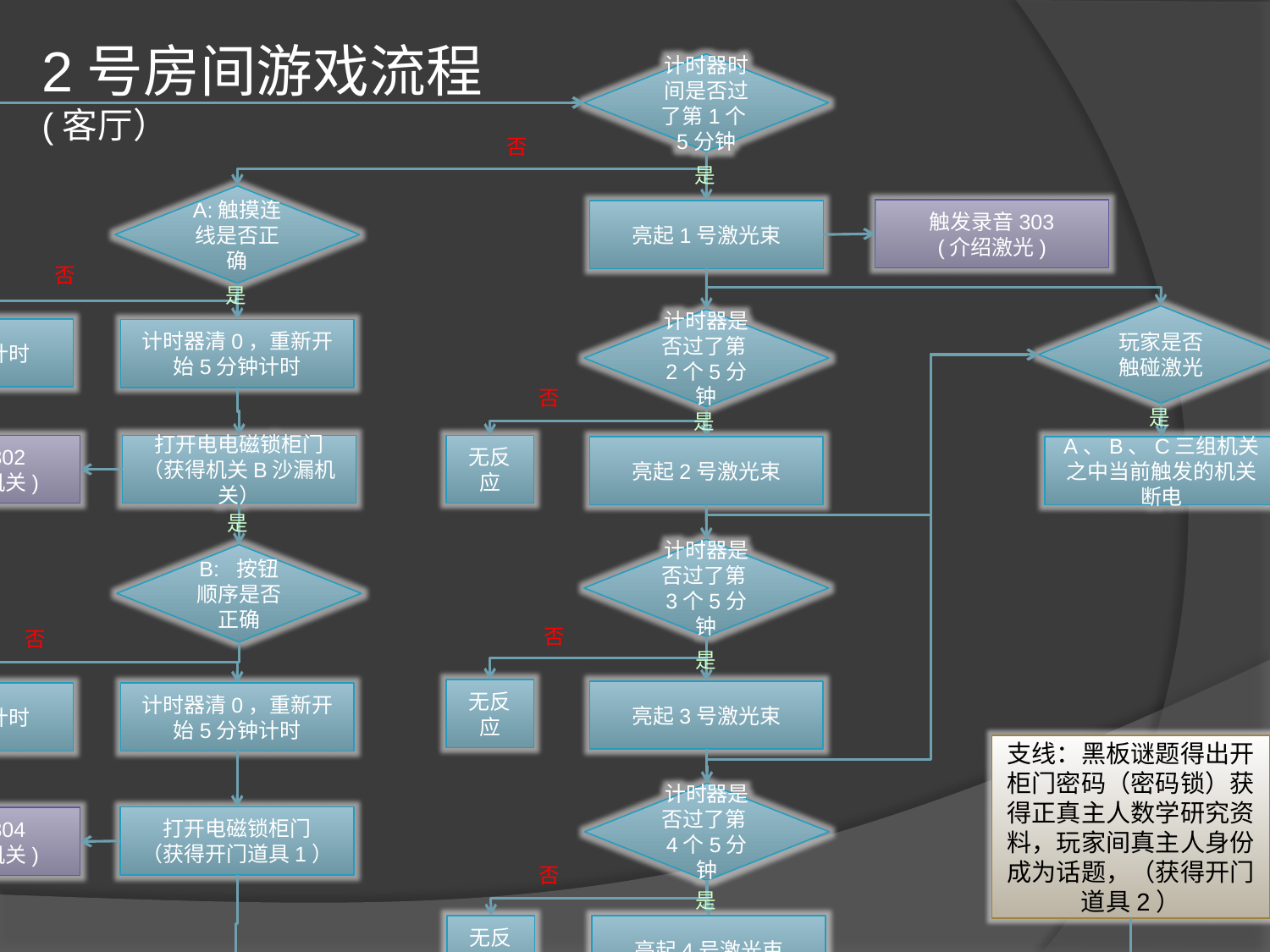

# 2号房间游戏流程 (客厅）
计时器时间是否过了第1个5分钟
否
是
A:触摸连线是否正确
触发录音303
(介绍激光)
亮起1号激光束
否
是
玩家是否触碰激光
计时器是否过了第2个5分钟
计时器正常计时
计时器清0，重新开始5分钟计时
否
是
是
触发录音302
(引导沙漏机关)
打开电电磁锁柜门（获得机关B沙漏机关）
无反应
亮起2号激光束
A、B、C三组机关之中当前触发的机关断电
是
计时器是否过了第3个5分钟
B:  按钮顺序是否正确
否
否
是
无反应
亮起3号激光束
计时器正常计时
计时器清0，重新开始5分钟计时
支线：黑板谜题得出开柜门密码（密码锁）获得正真主人数学研究资料，玩家间真主人身份成为话题，（获得开门道具2）
计时器是否过了第4个5分钟
打开电磁锁柜门
（获得开门道具1）
触发录音304
(引导摆放机关)
否
是
无反应
亮起4号激光束
道具12是否摆放正确（摆放机关C）
否
是
计时器正常计时
计时器停止计时
触发录音305
(引导下一组机关)
打开房间3房门